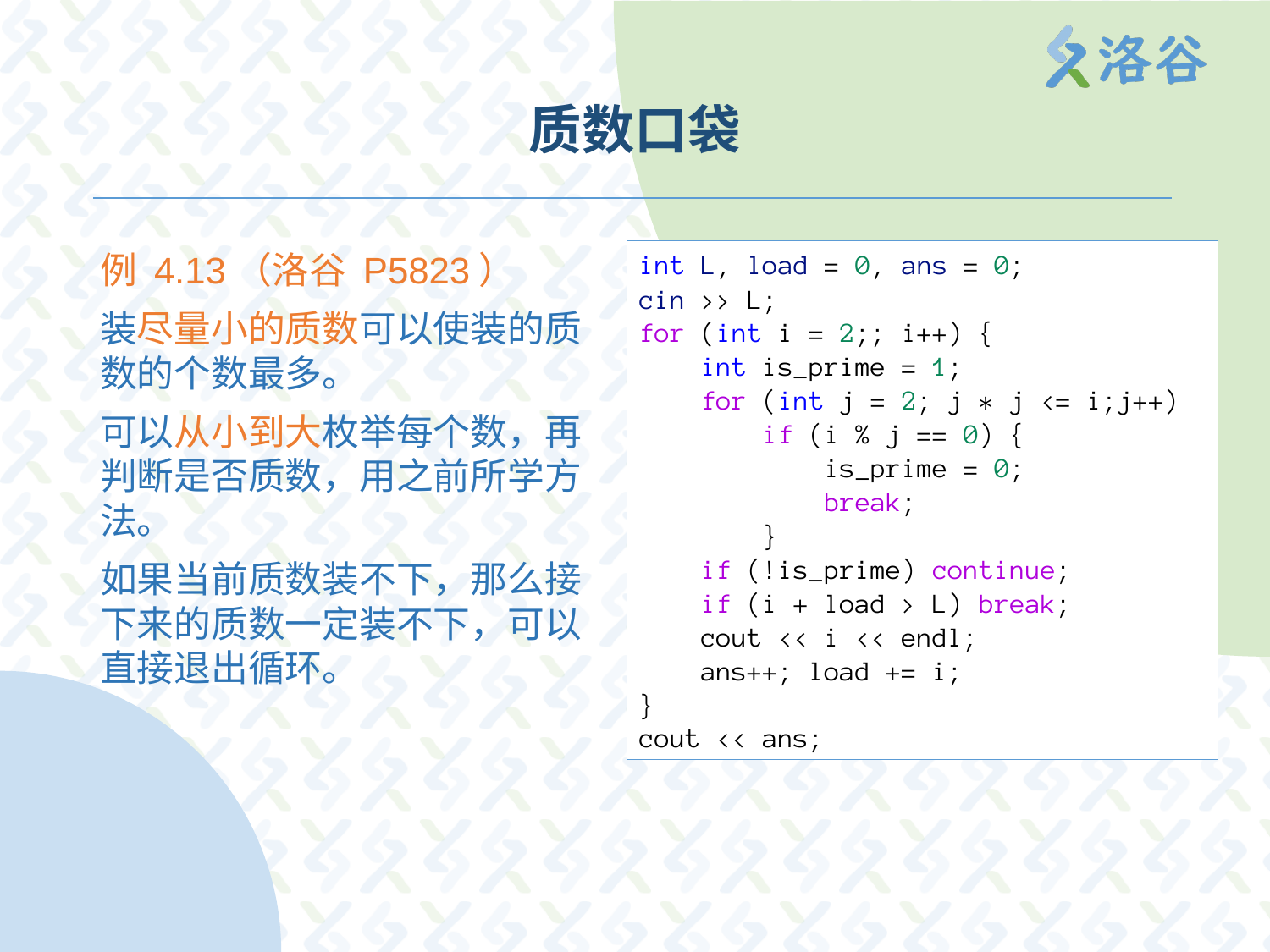

# 质数口袋
例 4.13（洛谷 P5823）
装尽量小的质数可以使装的质数的个数最多。
可以从小到大枚举每个数，再判断是否质数，用之前所学方法。
如果当前质数装不下，那么接下来的质数一定装不下，可以直接退出循环。
int L, load = 0, ans = 0;
cin >> L;
for (int i = 2;; i++) {
    int is_prime = 1;
    for (int j = 2; j * j <= i;j++)
        if (i % j == 0) {
            is_prime = 0;
            break;
        }
    if (!is_prime) continue;
    if (i + load > L) break;
    cout << i << endl;
    ans++; load += i;
}
cout << ans;